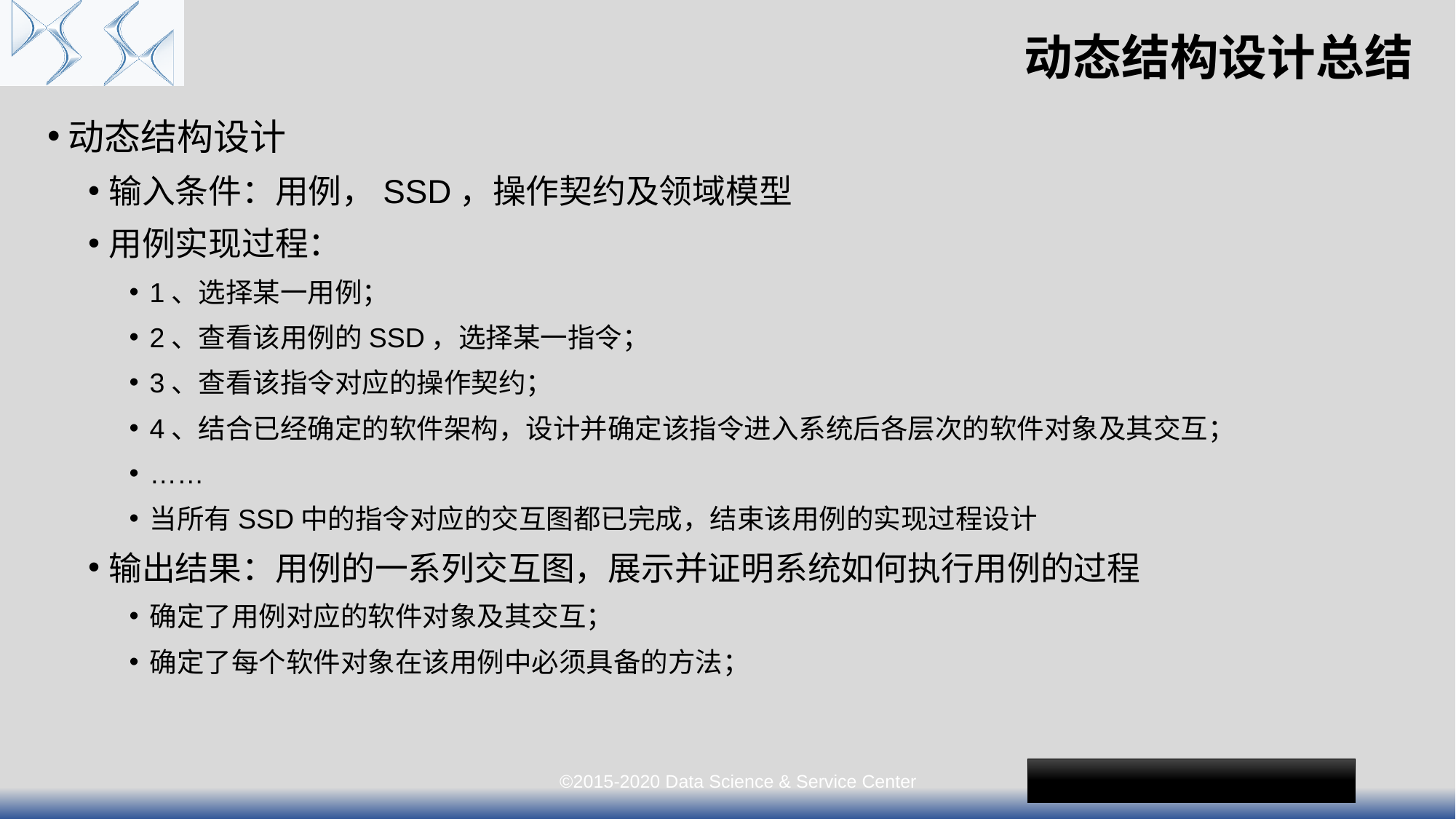

# 动态结构设计总结
动态结构设计
输入条件：用例，SSD，操作契约及领域模型
用例实现过程：
1、选择某一用例；
2、查看该用例的SSD，选择某一指令；
3、查看该指令对应的操作契约；
4、结合已经确定的软件架构，设计并确定该指令进入系统后各层次的软件对象及其交互；
……
当所有SSD中的指令对应的交互图都已完成，结束该用例的实现过程设计
输出结果：用例的一系列交互图，展示并证明系统如何执行用例的过程
确定了用例对应的软件对象及其交互；
确定了每个软件对象在该用例中必须具备的方法；

©2015-2020 Data Science & Service Center
43